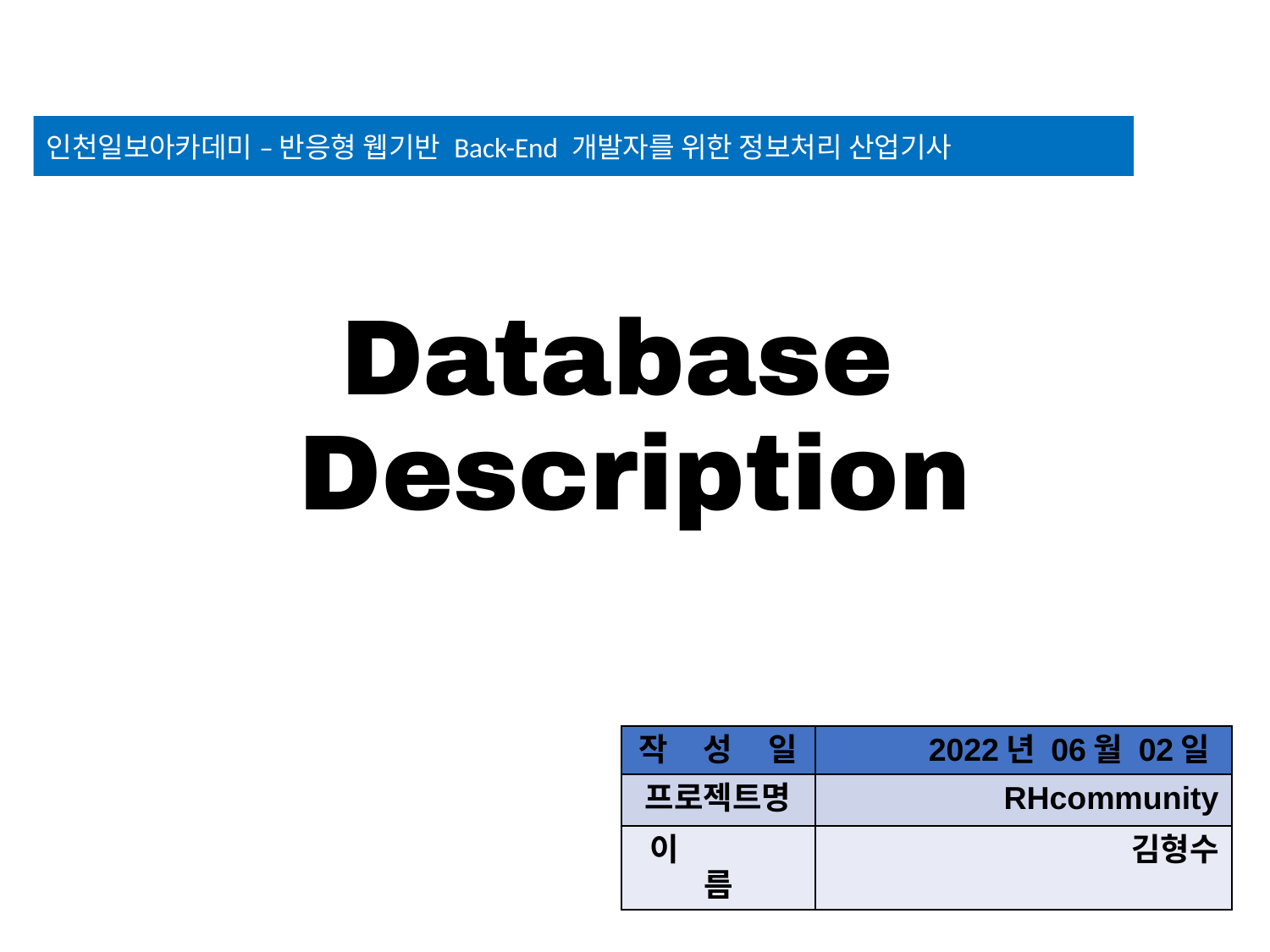

# Database  Description
| 작 성 일 | 2022년 06월 02일 |
| --- | --- |
| 프로젝트명 | RHcommunity |
| 이 름 | 김형수 |